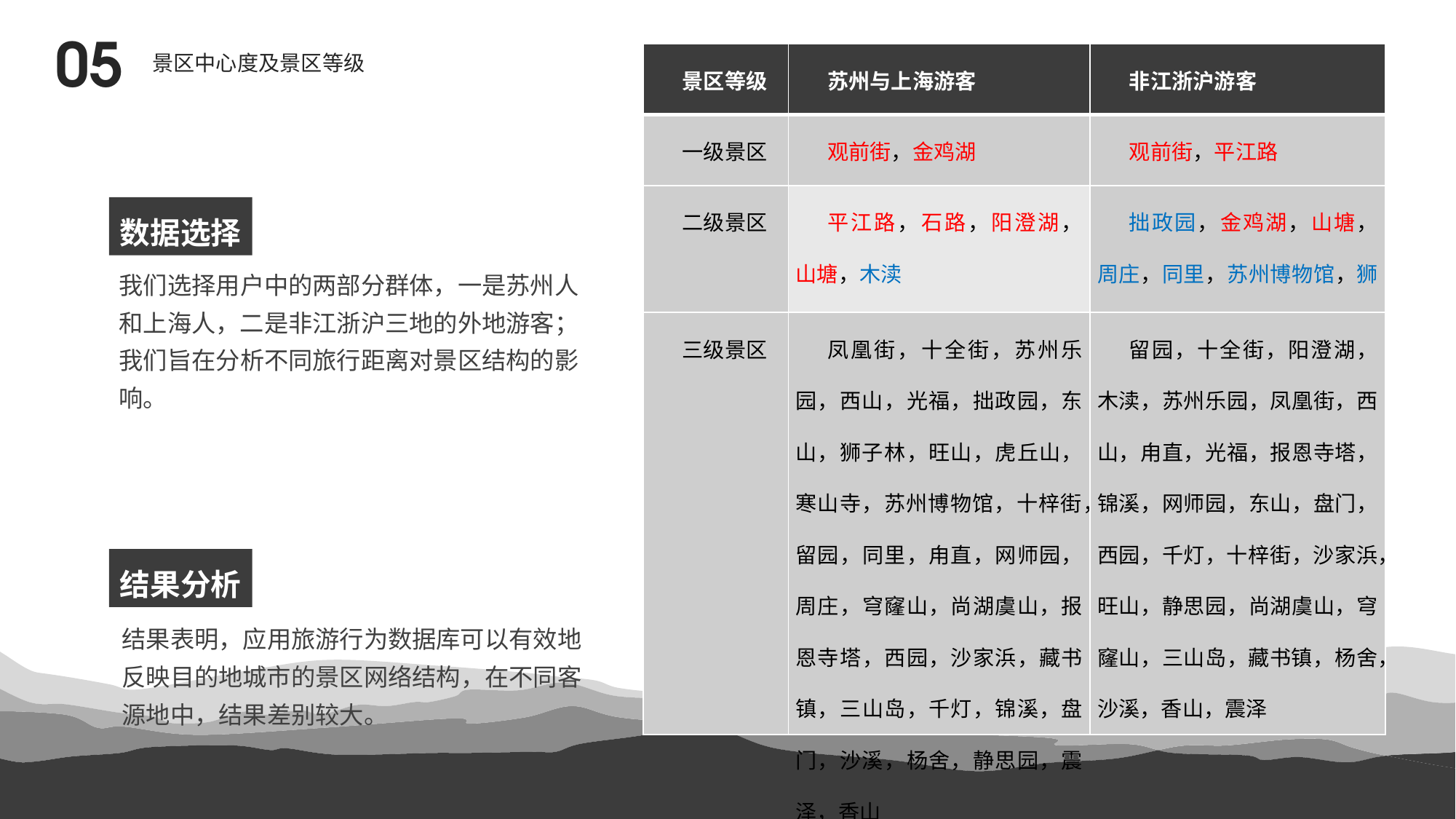

05
景区中心度及景区等级
| 景区等级 | 苏州与上海游客 | 非江浙沪游客 |
| --- | --- | --- |
| 一级景区 | 观前街，金鸡湖 | 观前街，平江路 |
| 二级景区 | 平江路，石路，阳澄湖，山塘，木渎 | 拙政园，金鸡湖，山塘，周庄，同里，苏州博物馆，狮子林，虎丘山，寒山寺，石路 |
| 三级景区 | 凤凰街，十全街，苏州乐园，西山，光福，拙政园，东山，狮子林，旺山，虎丘山，寒山寺，苏州博物馆，十梓街，留园，同里，甪直，网师园，周庄，穹窿山，尚湖虞山，报恩寺塔，西园，沙家浜，藏书镇，三山岛，千灯，锦溪，盘门，沙溪，杨舍，静思园，震泽，香山 | 留园，十全街，阳澄湖，木渎，苏州乐园，凤凰街，西山，甪直，光福，报恩寺塔，锦溪，网师园，东山，盘门，西园，千灯，十梓街，沙家浜，旺山，静思园，尚湖虞山，穹窿山，三山岛，藏书镇，杨舍，沙溪，香山，震泽 |
数据选择
我们选择用户中的两部分群体，一是苏州人和上海人，二是非江浙沪三地的外地游客；我们旨在分析不同旅行距离对景区结构的影响。
结果分析
结果表明，应用旅游行为数据库可以有效地反映目的地城市的景区网络结构，在不同客源地中，结果差别较大。